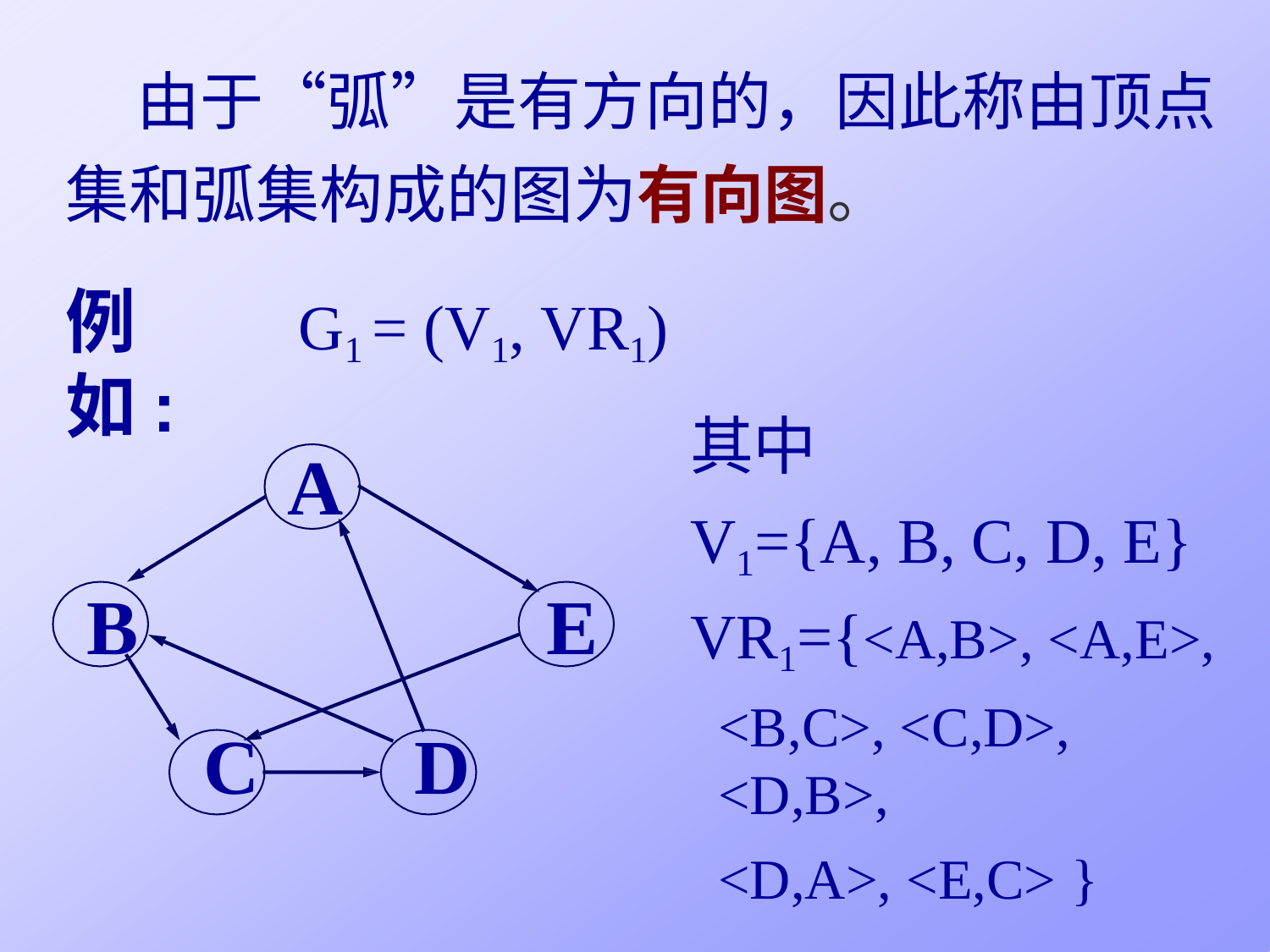

由于“弧”是有方向的，因此称由顶点 集和弧集构成的图为有向图。
例如:
G1 = (V1, VR1)
其中
V1={A, B, C, D, E}  VR1={<A,B>, <A,E>,
<B,C>, <C,D>, <D,B>,
<D,A>, <E,C> }
A

B
E

C
D